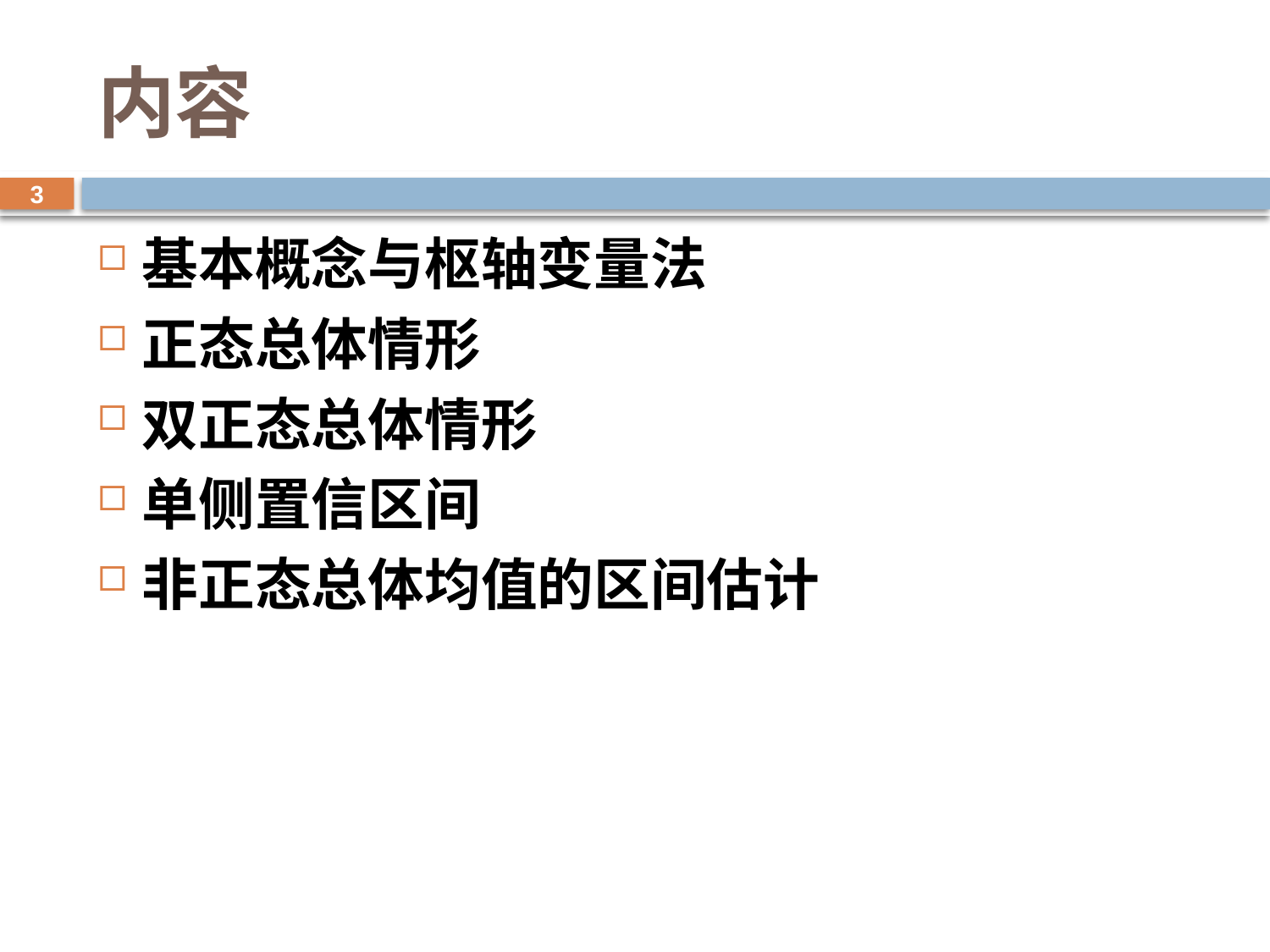

# 内容
3
基本概念与枢轴变量法
正态总体情形
双正态总体情形
单侧置信区间
非正态总体均值的区间估计